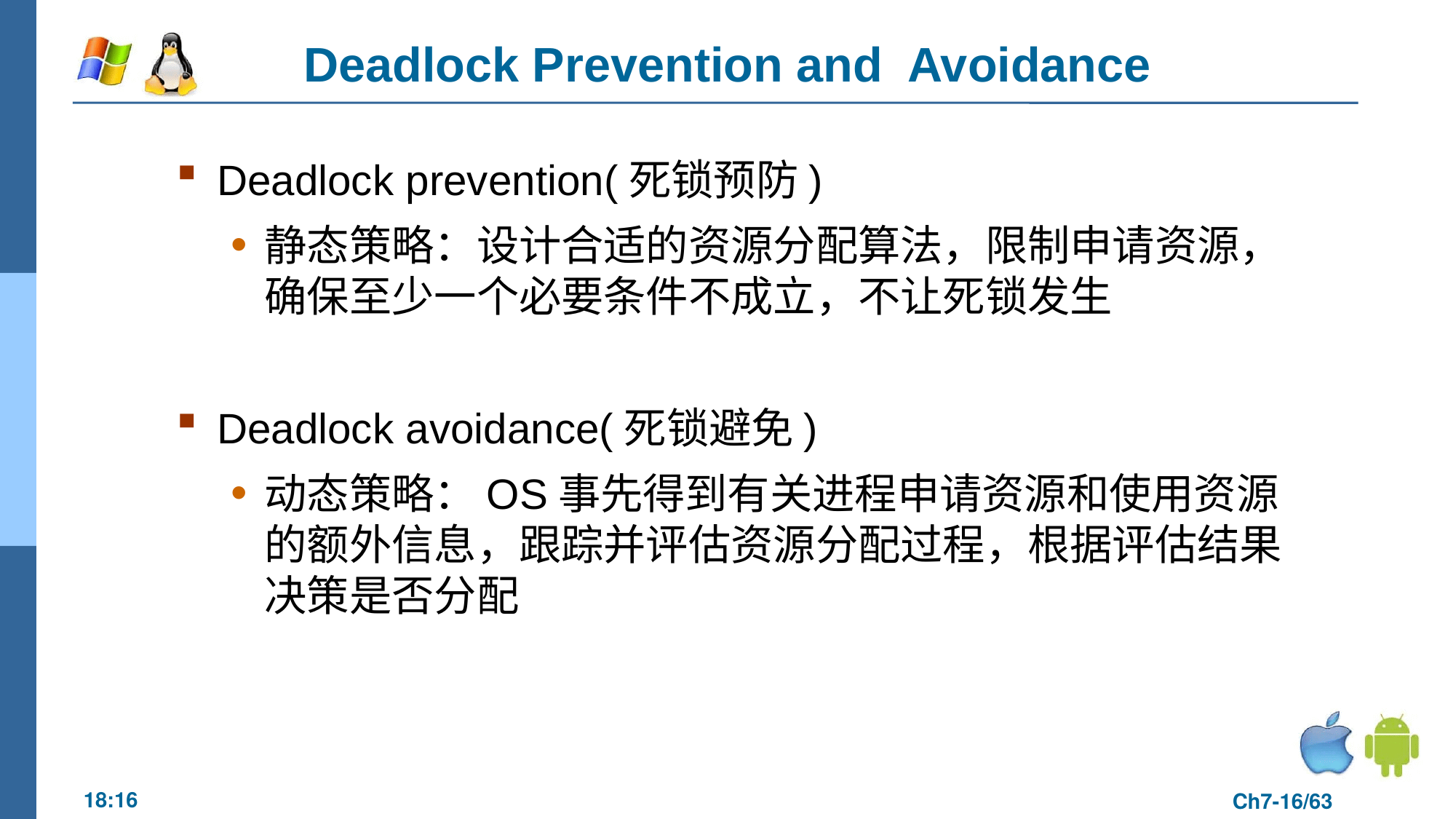

# Deadlock Prevention and  Avoidance
Deadlock prevention(死锁预防)
静态策略：设计合适的资源分配算法，限制申请资源，确保至少一个必要条件不成立，不让死锁发生

Deadlock avoidance(死锁避免)
动态策略：OS事先得到有关进程申请资源和使用资源的额外信息，跟踪并评估资源分配过程，根据评估结果决策是否分配